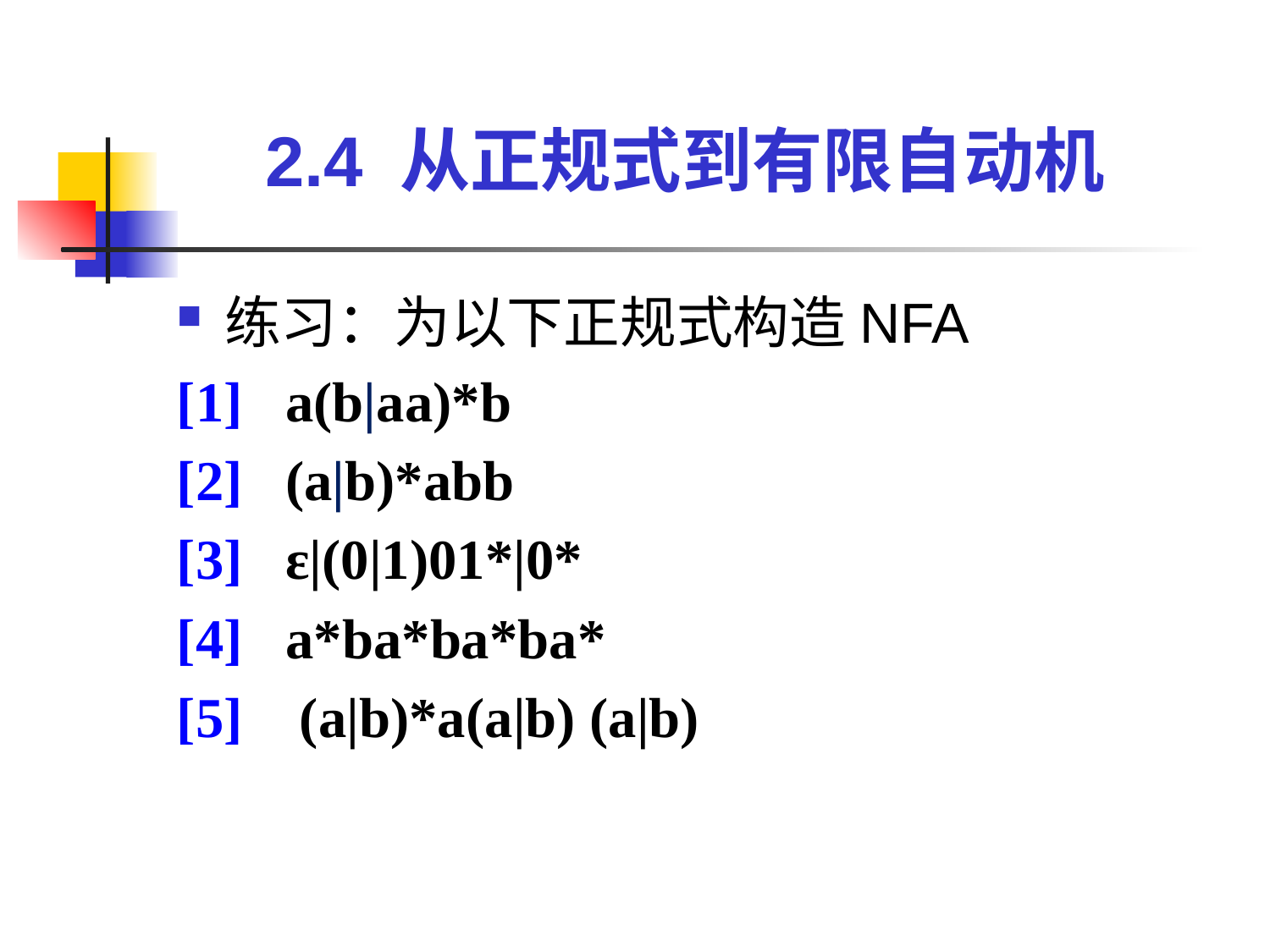

2.4 从正规式到有限自动机
练习：为以下正规式构造NFA
[1]   a(b|aa)*b
[2]   (a|b)*abb
[3]   ε|(0|1)01*|0*
[4]   a*ba*ba*ba*
[5]    (a|b)*a(a|b) (a|b)